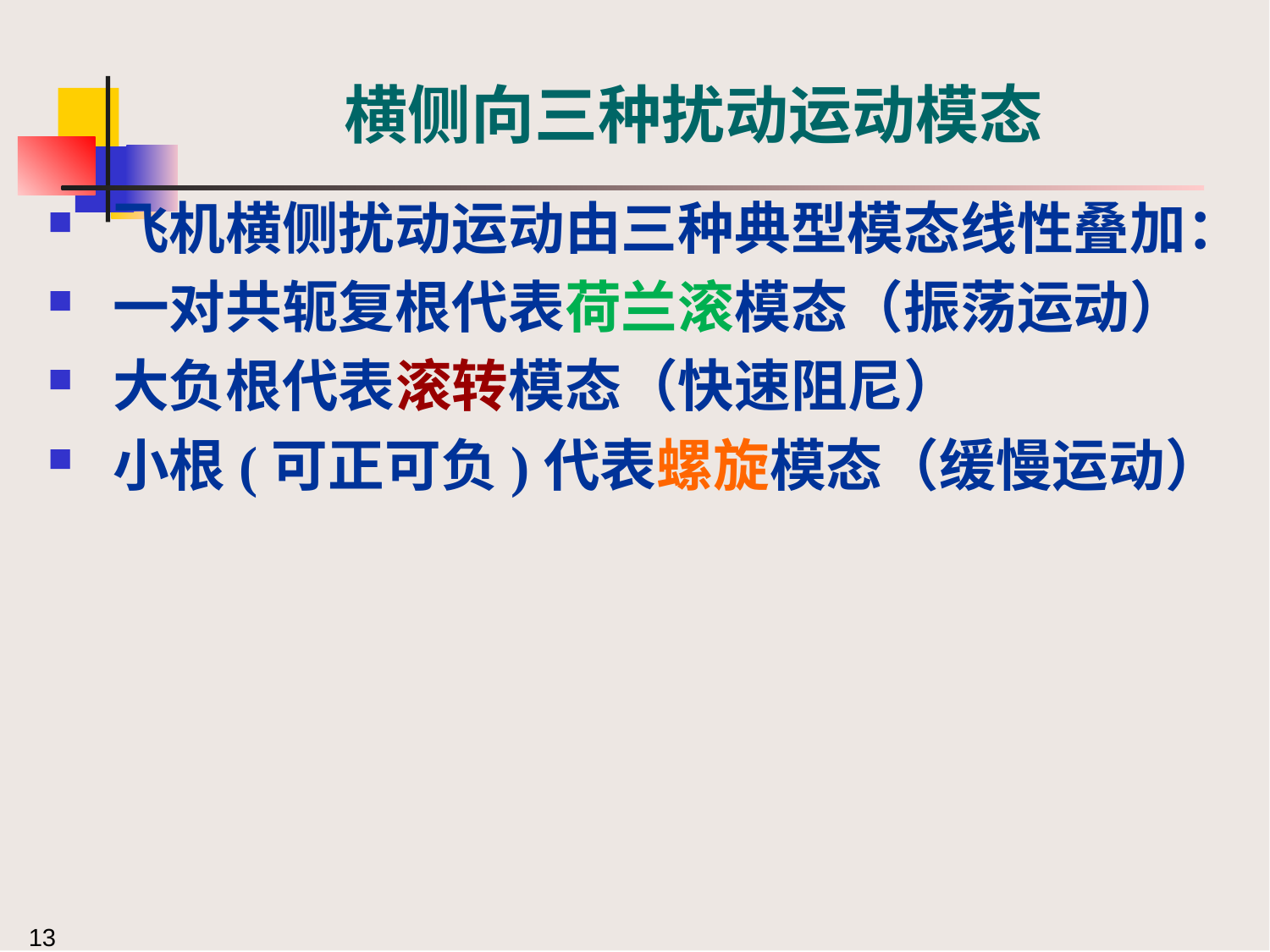

横侧向三种扰动运动模态
飞机横侧扰动运动由三种典型模态线性叠加：
一对共轭复根代表荷兰滚模态（振荡运动）
大负根代表滚转模态（快速阻尼）
小根(可正可负)代表螺旋模态（缓慢运动）